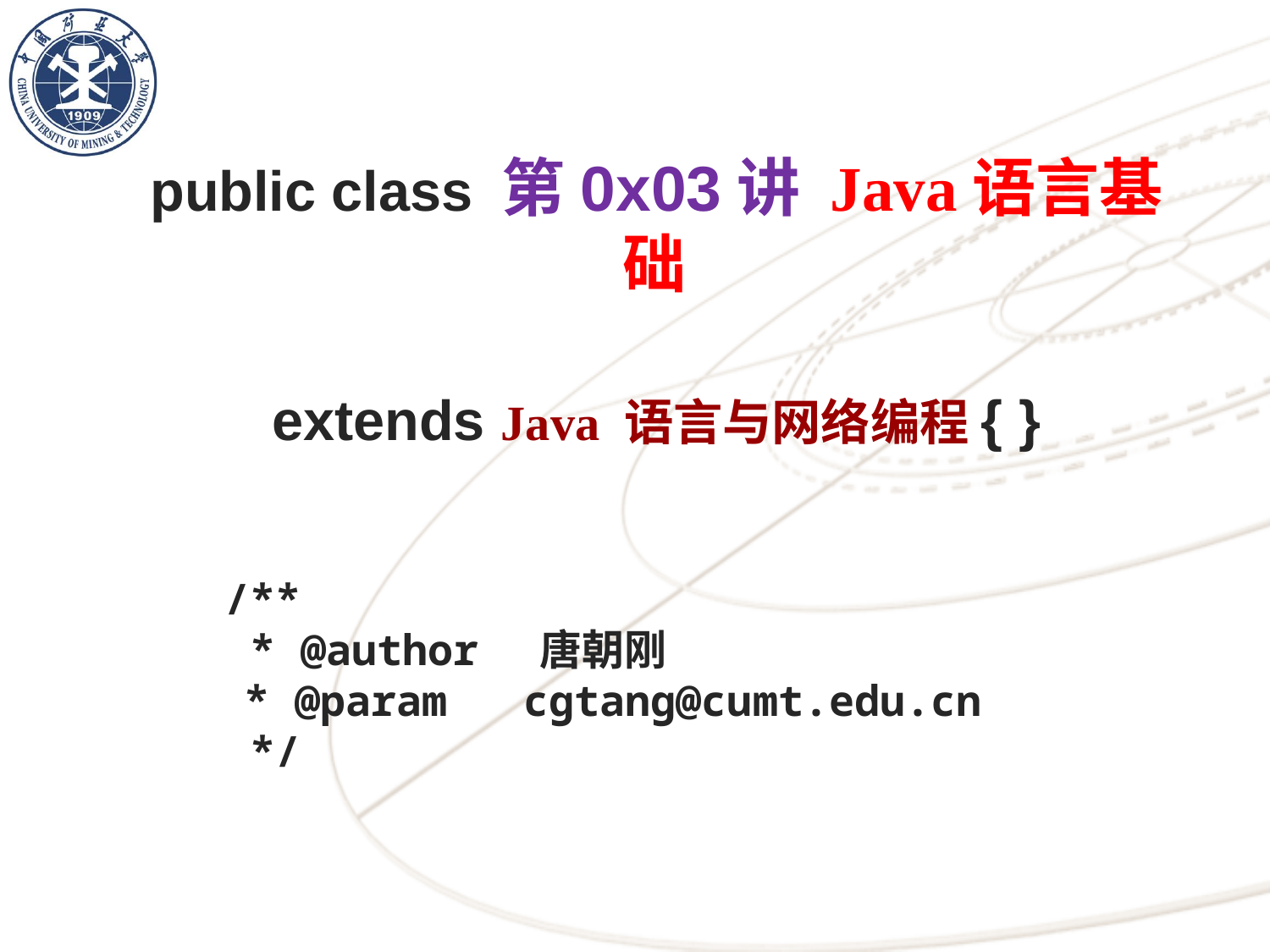

public class 第0x03讲 Java语言基础
extends Java 语言与网络编程{ }

/**
 * @author  唐朝刚
 * @param   cgtang@cumt.edu.cn
 */